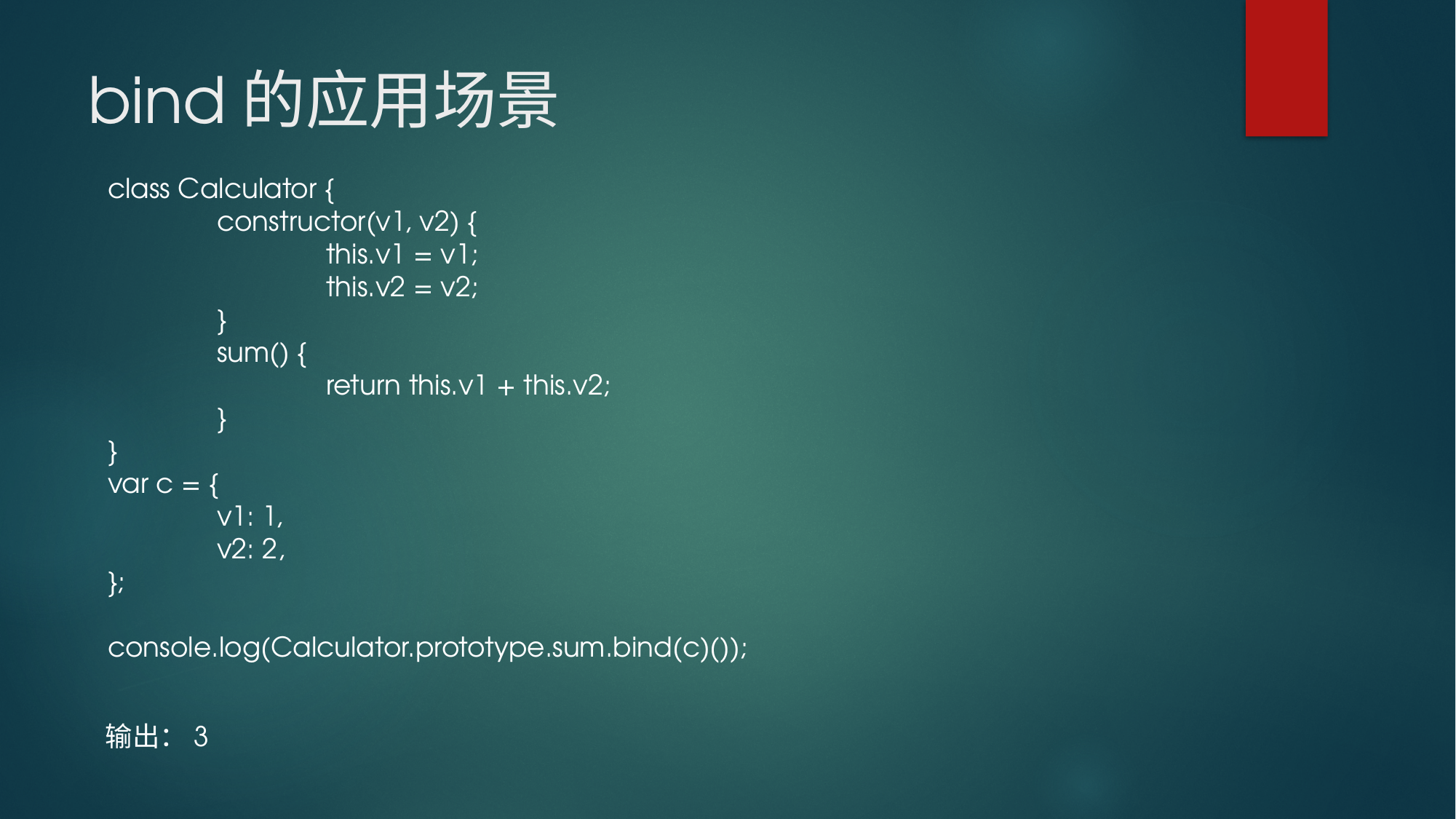

# bind的应用场景
class Calculator {
	constructor(v1, v2) {
		this.v1 = v1;
		this.v2 = v2;
	}
	sum() {
		return this.v1 + this.v2;
	}
}
var c = {
	v1: 1,
	v2: 2,
};
console.log(Calculator.prototype.sum.bind(c)());
输出：3